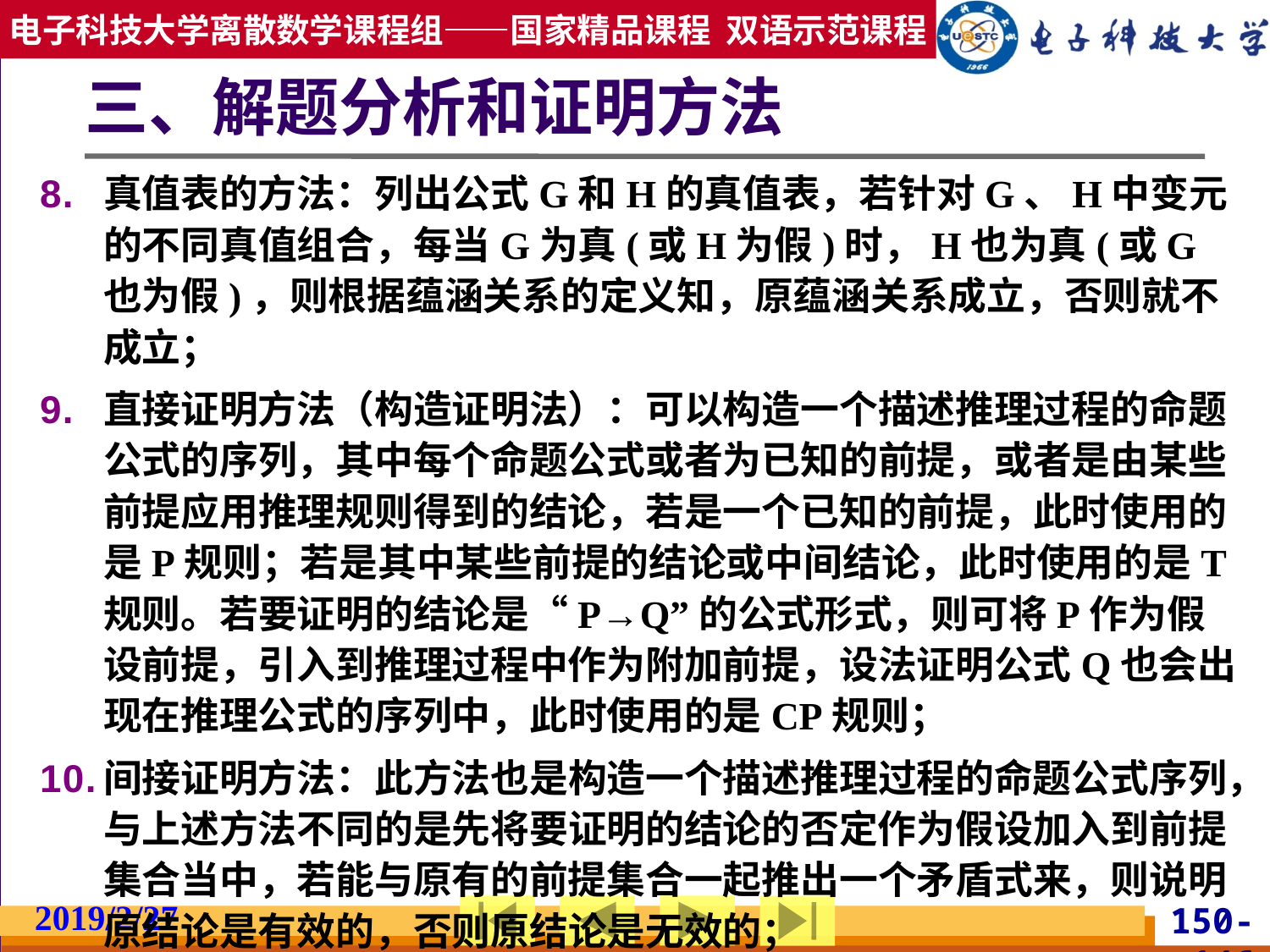

# 三、解题分析和证明方法
真值表的方法：列出公式G和H的真值表，若针对G、H中变元的不同真值组合，每当G为真(或H为假)时，H也为真(或G也为假)，则根据蕴涵关系的定义知，原蕴涵关系成立，否则就不成立；
直接证明方法（构造证明法）：可以构造一个描述推理过程的命题公式的序列，其中每个命题公式或者为已知的前提，或者是由某些前提应用推理规则得到的结论，若是一个已知的前提，此时使用的是P规则；若是其中某些前提的结论或中间结论，此时使用的是T规则。若要证明的结论是“P→Q”的公式形式，则可将P作为假设前提，引入到推理过程中作为附加前提，设法证明公式Q也会出现在推理公式的序列中，此时使用的是CP规则；
间接证明方法：此方法也是构造一个描述推理过程的命题公式序列，与上述方法不同的是先将要证明的结论的否定作为假设加入到前提集合当中，若能与原有的前提集合一起推出一个矛盾式来，则说明原结论是有效的，否则原结论是无效的；
2019/2/27